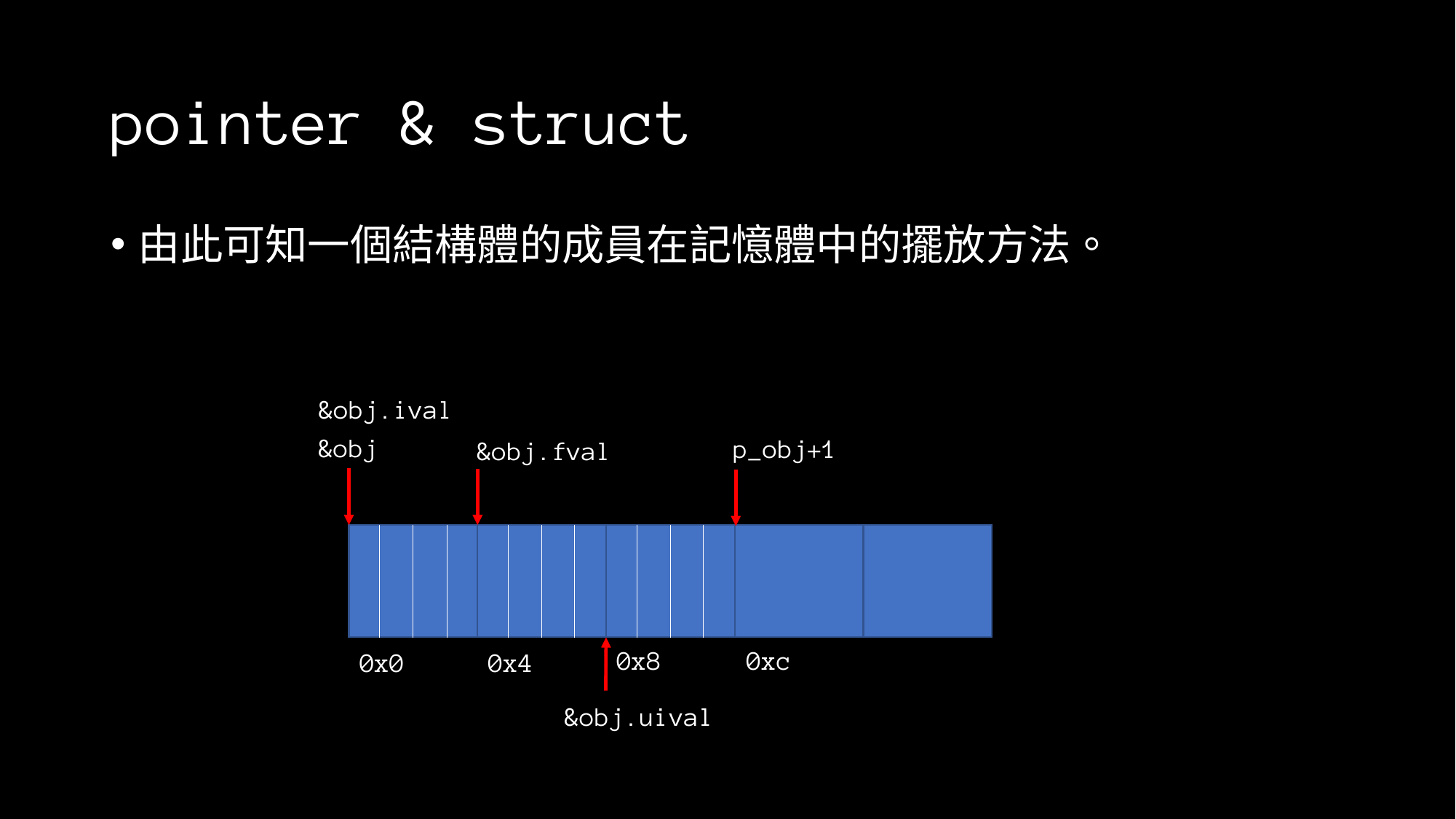

# pointer & struct
由此可知一個結構體的成員在記憶體中的擺放方法。
&obj.ival
&obj
p_obj+1
&obj.fval

0x8
0xc
0x0
0x4
&obj.uival